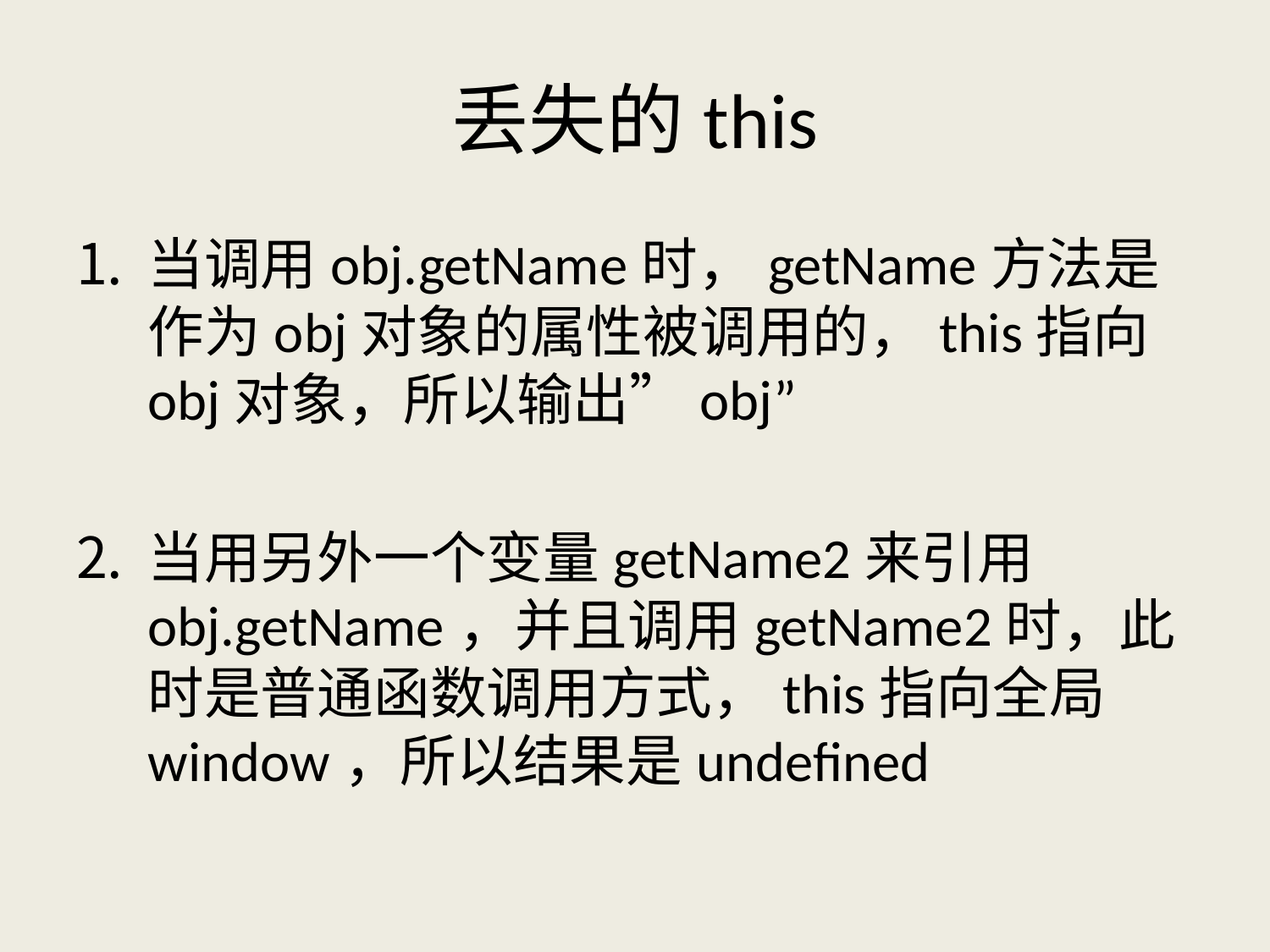

# 丢失的this
当调用obj.getName时，getName方法是作为obj对象的属性被调用的，this指向obj对象，所以输出”obj”

当用另外一个变量getName2来引用 obj.getName，并且调用getName2时，此时是普通函数调用方式，this指向全局window，所以结果是undefined